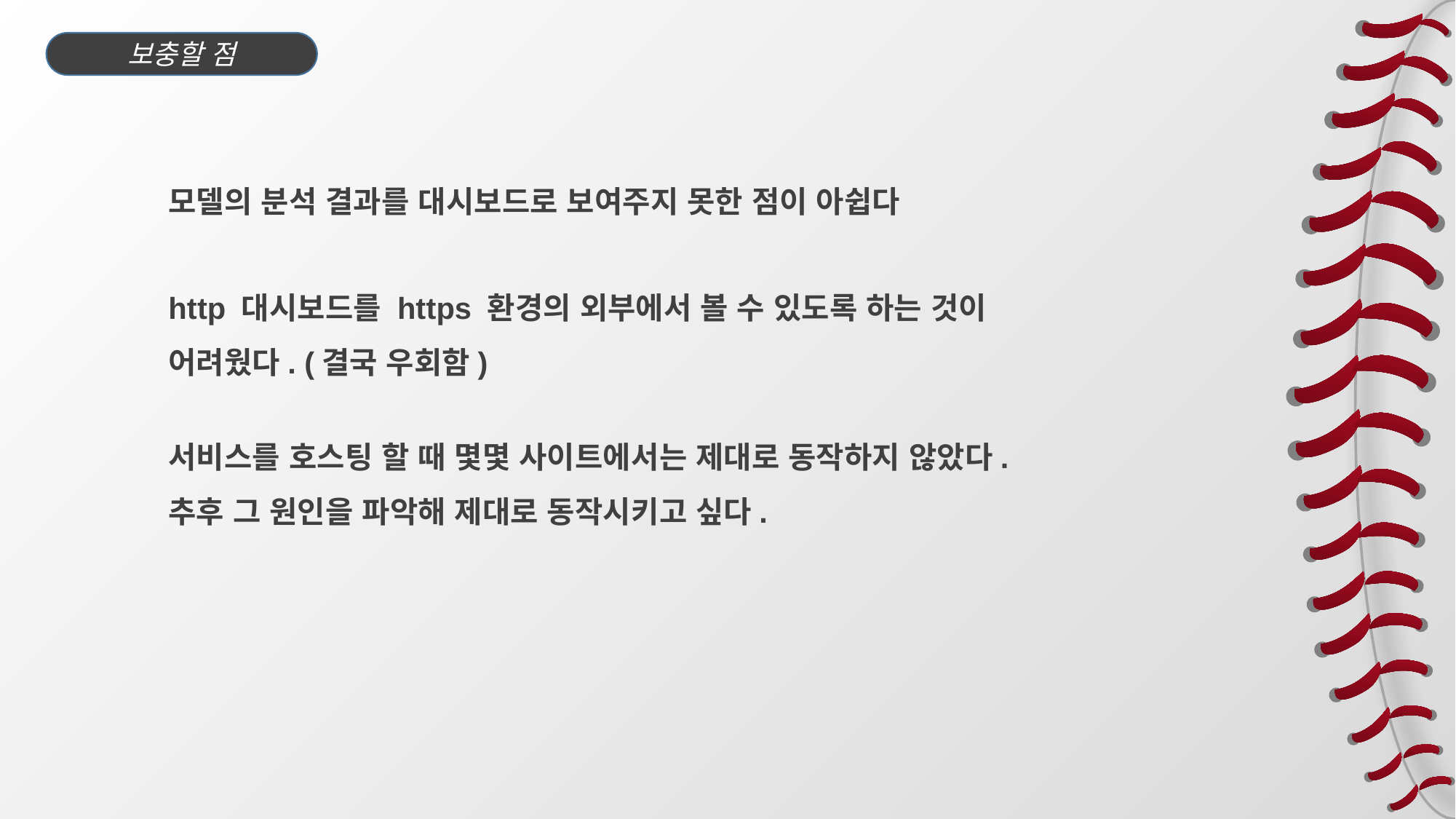

보충할 점
모델의 분석 결과를 대시보드로 보여주지 못한 점이 아쉽다
http 대시보드를 https 환경의 외부에서 볼 수 있도록 하는 것이 어려웠다. (결국 우회함)
서비스를 호스팅 할 때 몇몇 사이트에서는 제대로 동작하지 않았다. 추후 그 원인을 파악해 제대로 동작시키고 싶다.